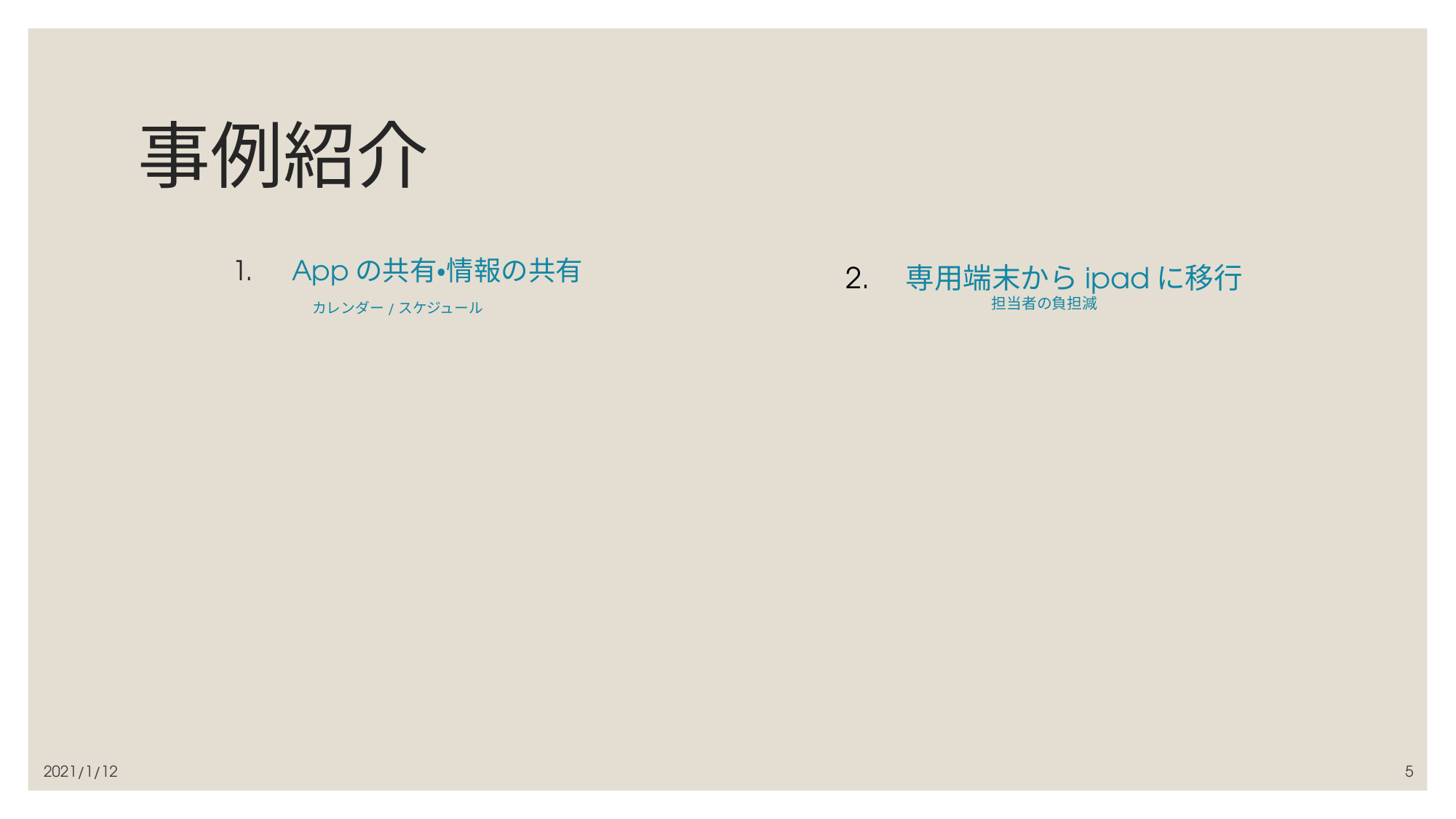

# 事例紹介
Appの共有・情報の共有
カレンダー/スケジュール
2.　専用端末からipadに移行
担当者の負担減

2021/1/12

5